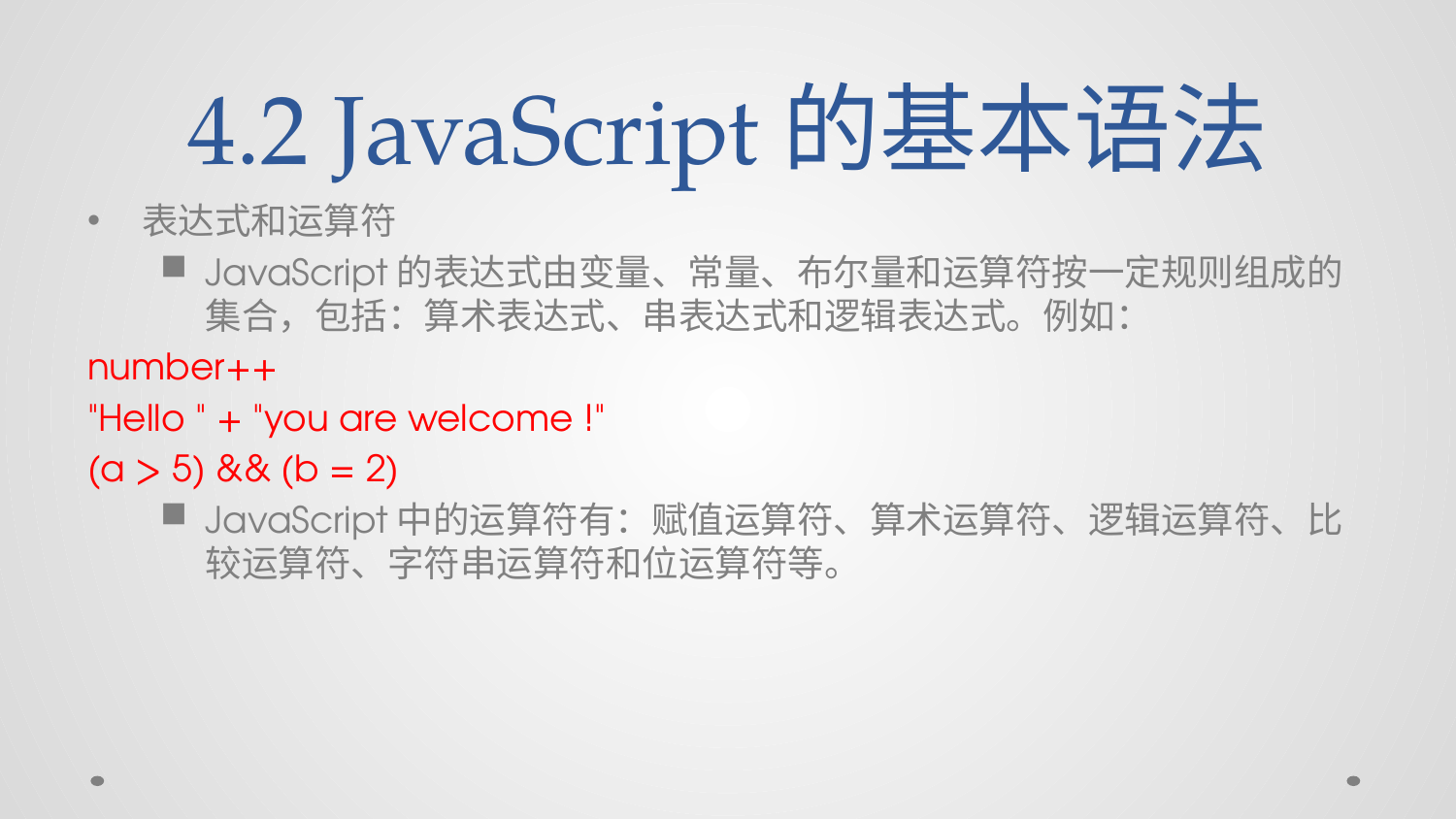

# 4.2 JavaScript的基本语法
表达式和运算符
JavaScript的表达式由变量、常量、布尔量和运算符按一定规则组成的集合，包括：算术表达式、串表达式和逻辑表达式。例如：
number++
"Hello " + "you are welcome !"
(a > 5) && (b = 2)
JavaScript中的运算符有：赋值运算符、算术运算符、逻辑运算符、比较运算符、字符串运算符和位运算符等。